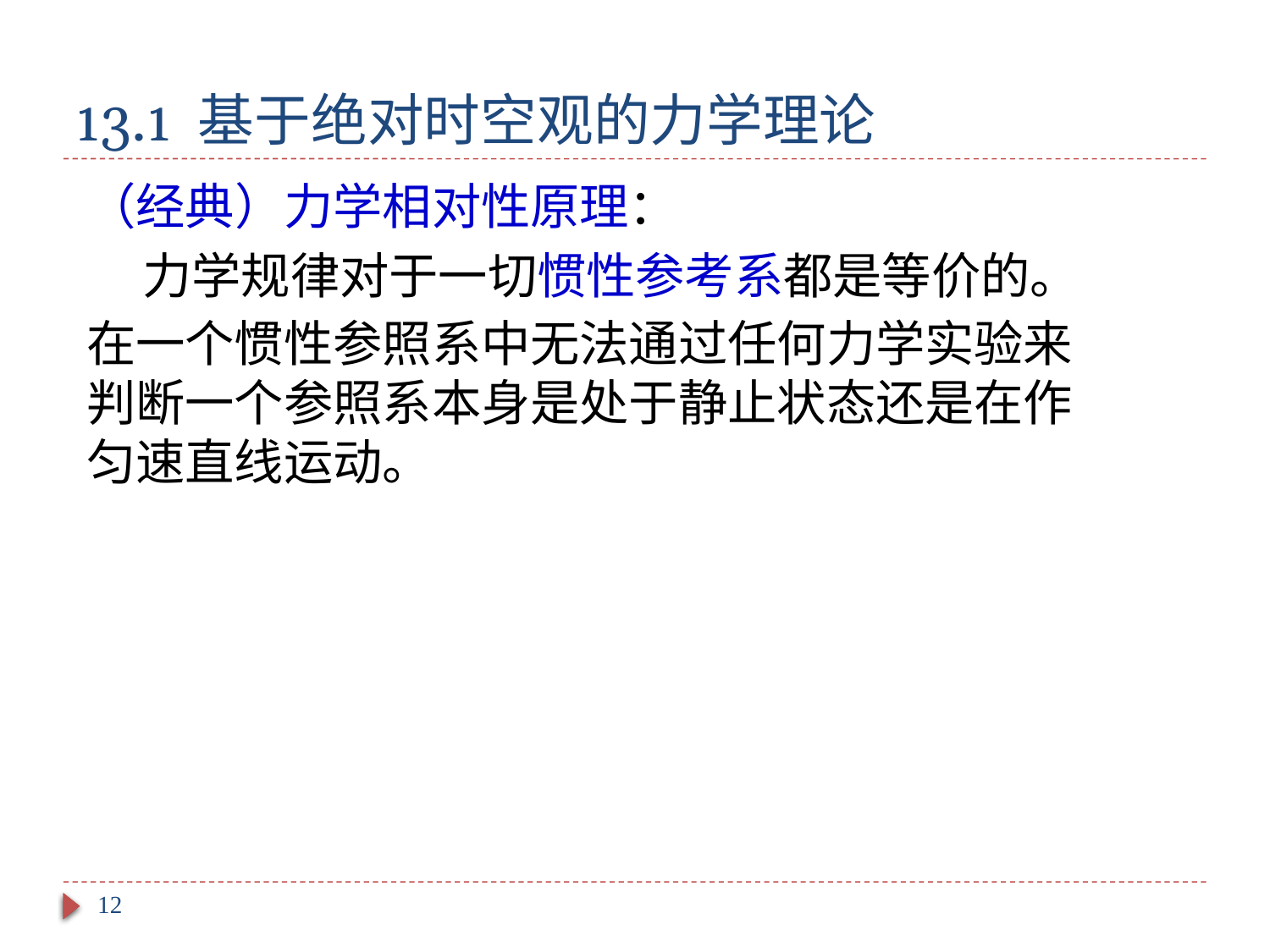

# 13.1 基于绝对时空观的力学理论
（经典）力学相对性原理：
    力学规律对于一切惯性参考系都是等价的。
在一个惯性参照系中无法通过任何力学实验来判断一个参照系本身是处于静止状态还是在作匀速直线运动。
12